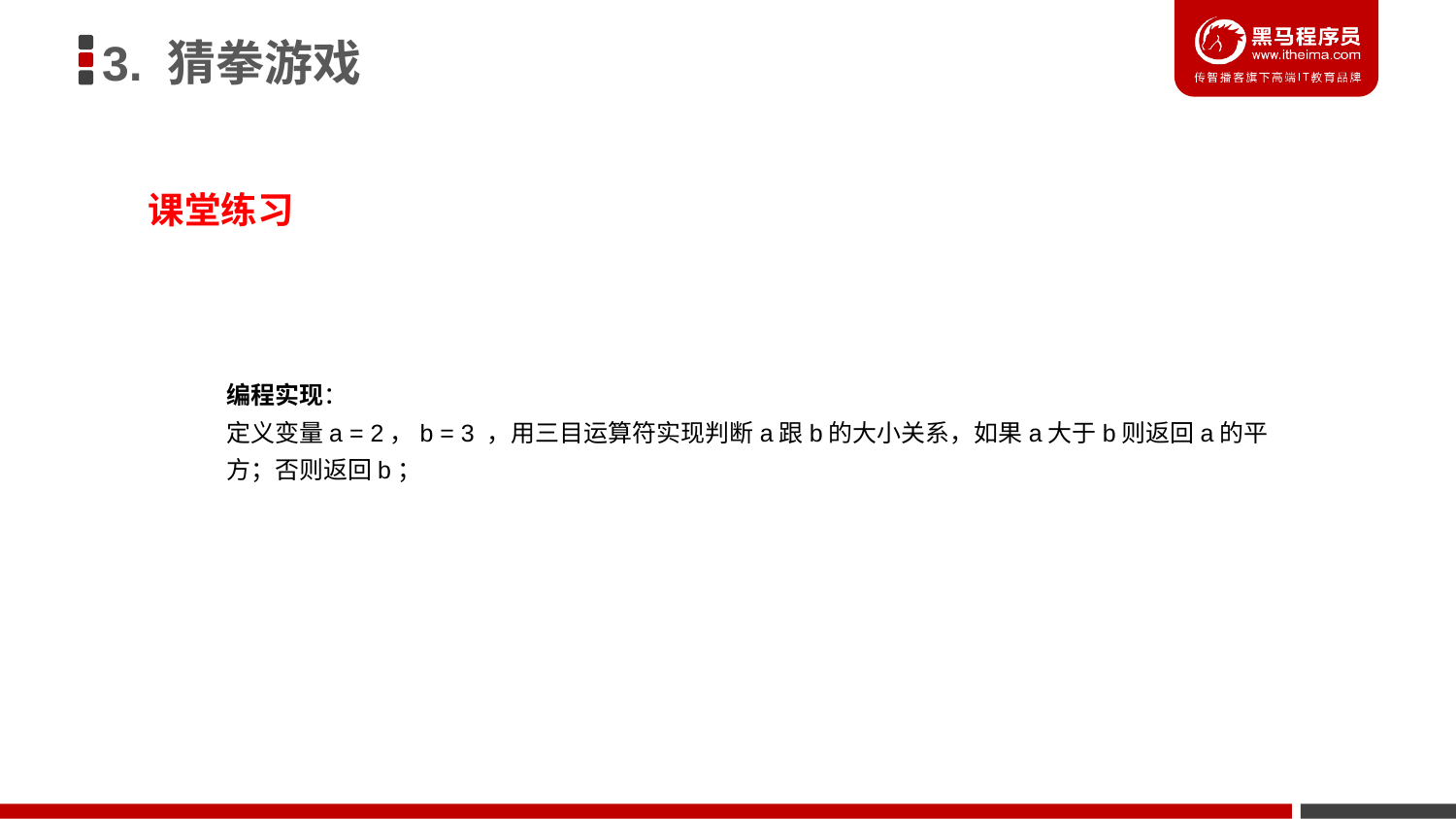

3. 猜拳游戏
课堂练习
编程实现：
定义变量a = 2，b = 3 ，用三目运算符实现判断a跟b的大小关系，如果a大于b则返回a的平方；否则返回b；